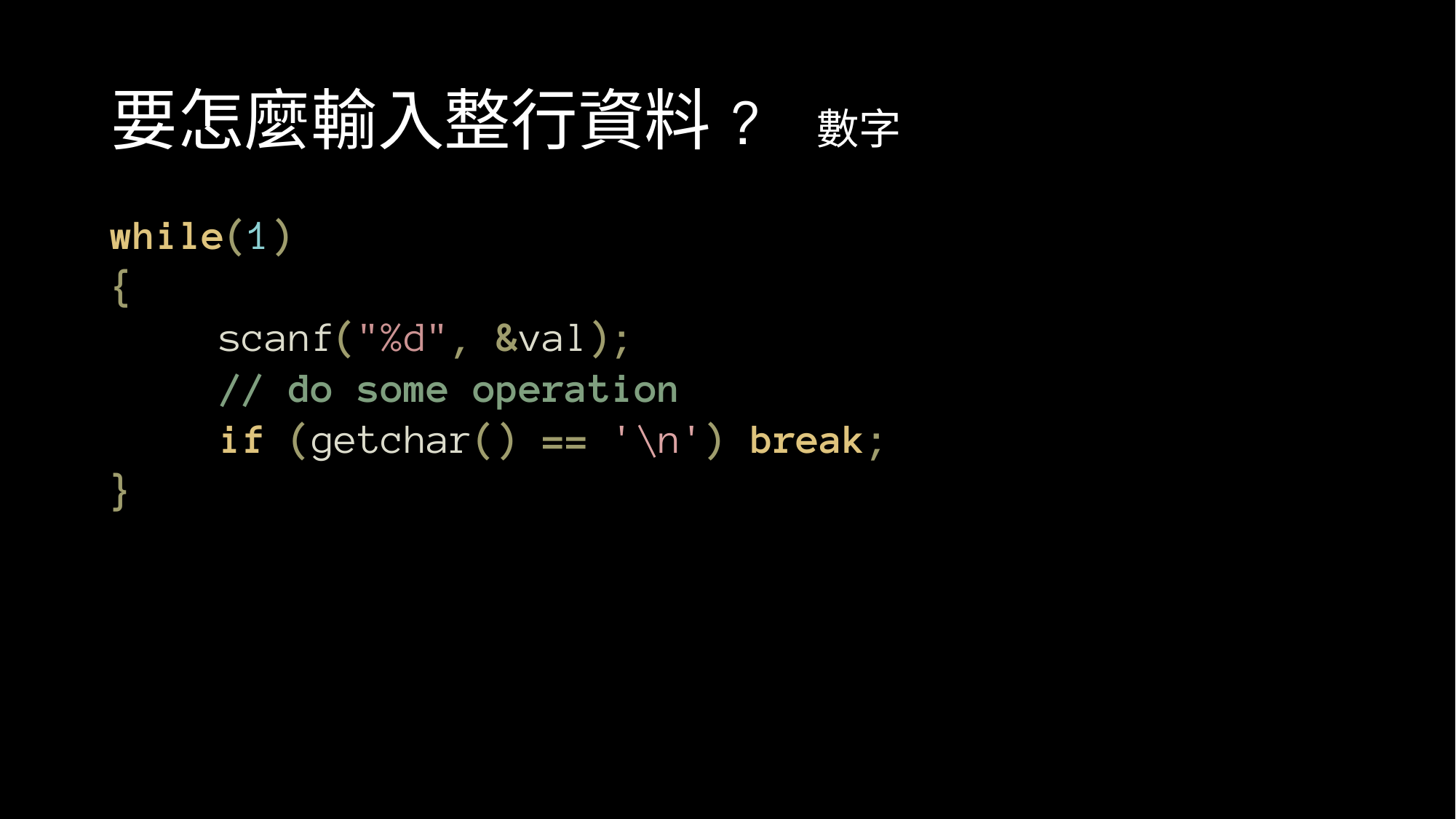

# 要怎麼輸入整行資料? 數字
while(1)
{
	scanf("%d", &val);
	// do some operation
	if (getchar() == '\n') break;
}